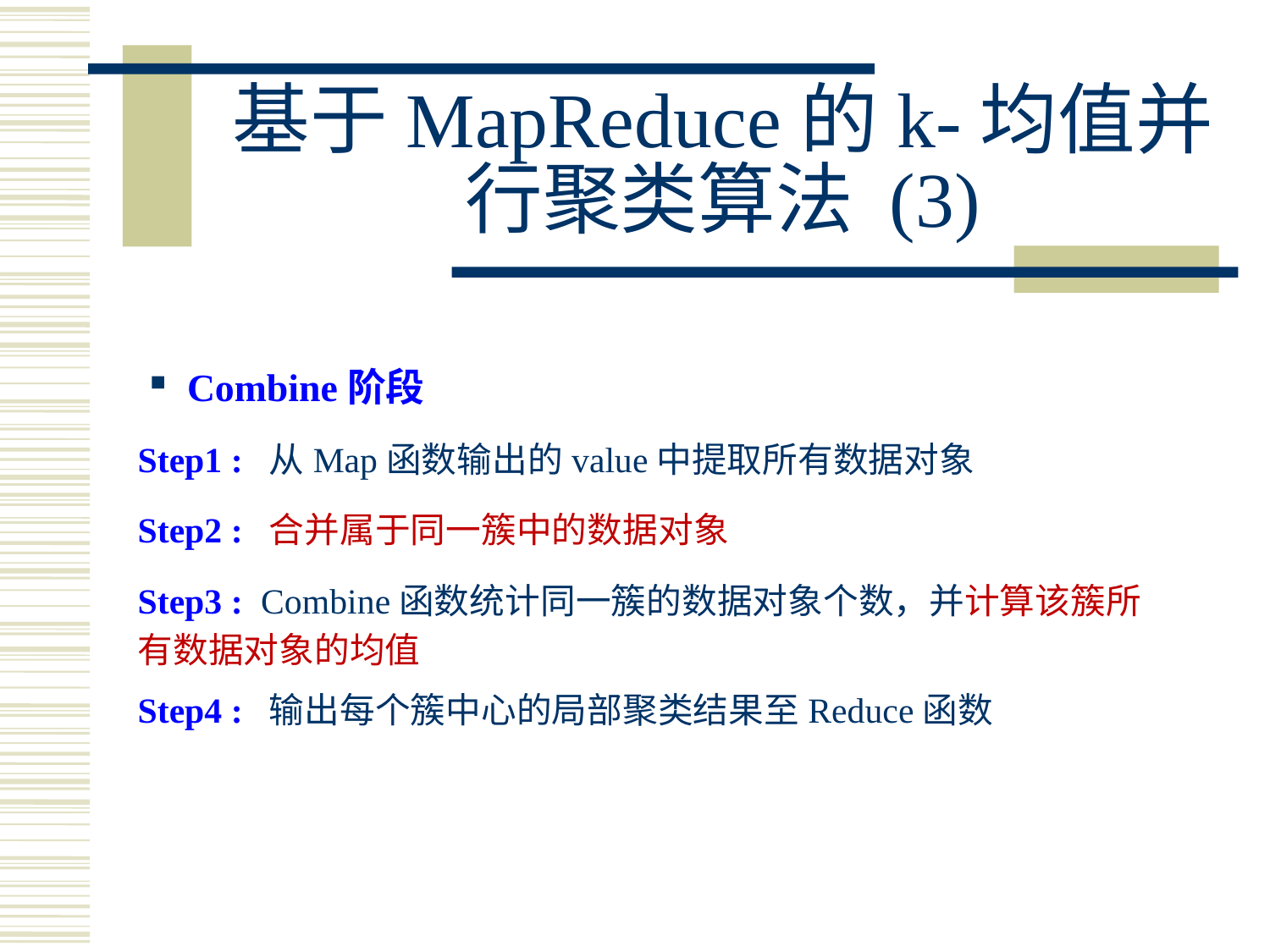

# 基于MapReduce的k-均值并行聚类算法 (3)
Combine阶段
Step1 :  从Map函数输出的value中提取所有数据对象
Step2 :  合并属于同一簇中的数据对象
Step3 :  Combine函数统计同一簇的数据对象个数，并计算该簇所有数据对象的均值
Step4 :  输出每个簇中心的局部聚类结果至Reduce函数